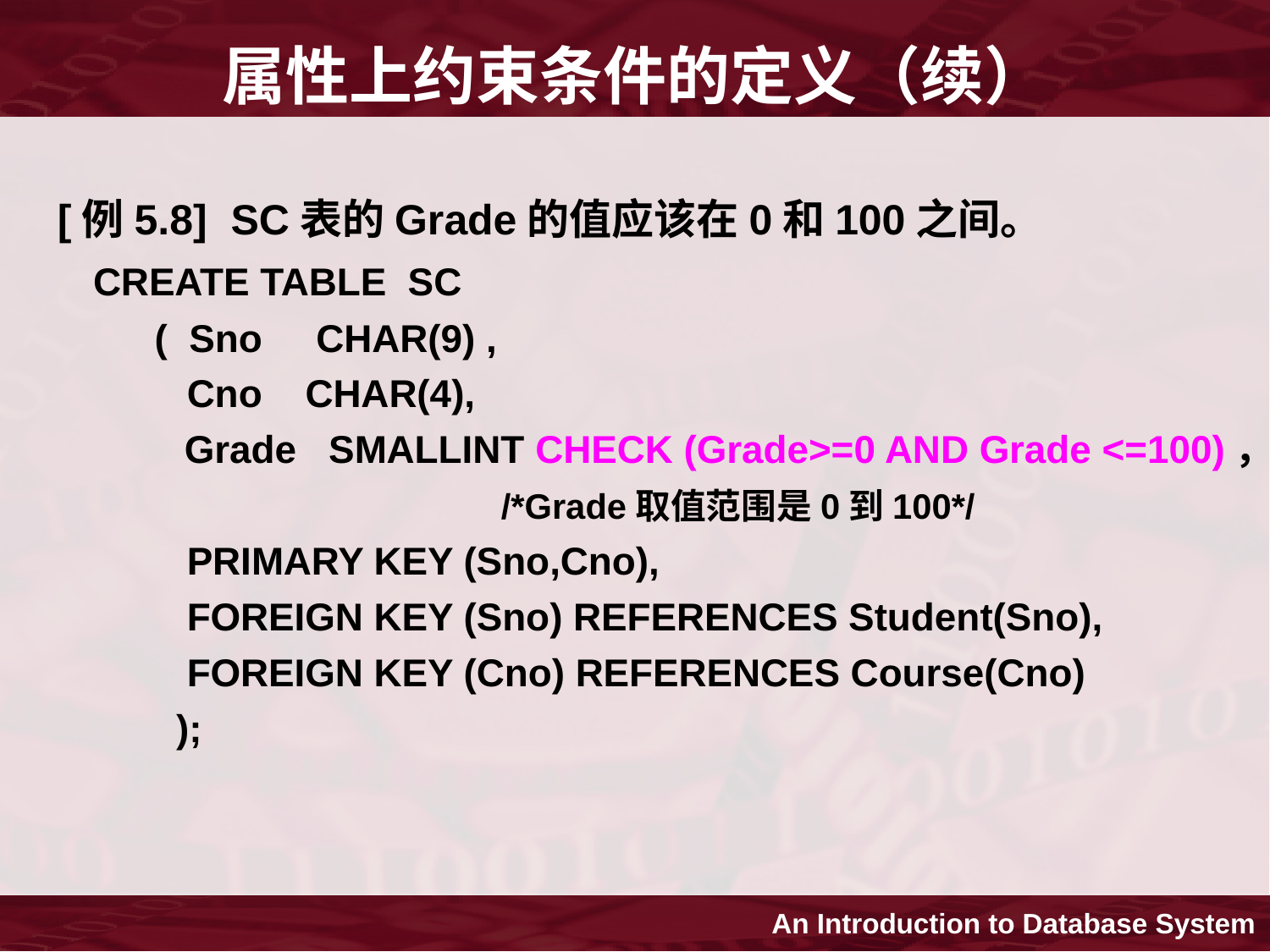

属性上约束条件的定义（续）
[例5.8]  SC表的Grade的值应该在0和100之间。
   CREATE TABLE  SC
         (  Sno     CHAR(9) ,
            Cno    CHAR(4),
	Grade   SMALLINT CHECK (Grade>=0 AND Grade <=100)，			      /*Grade取值范围是0到100*/
            PRIMARY KEY (Sno,Cno),
            FOREIGN KEY (Sno) REFERENCES Student(Sno),
            FOREIGN KEY (Cno) REFERENCES Course(Cno)
           );